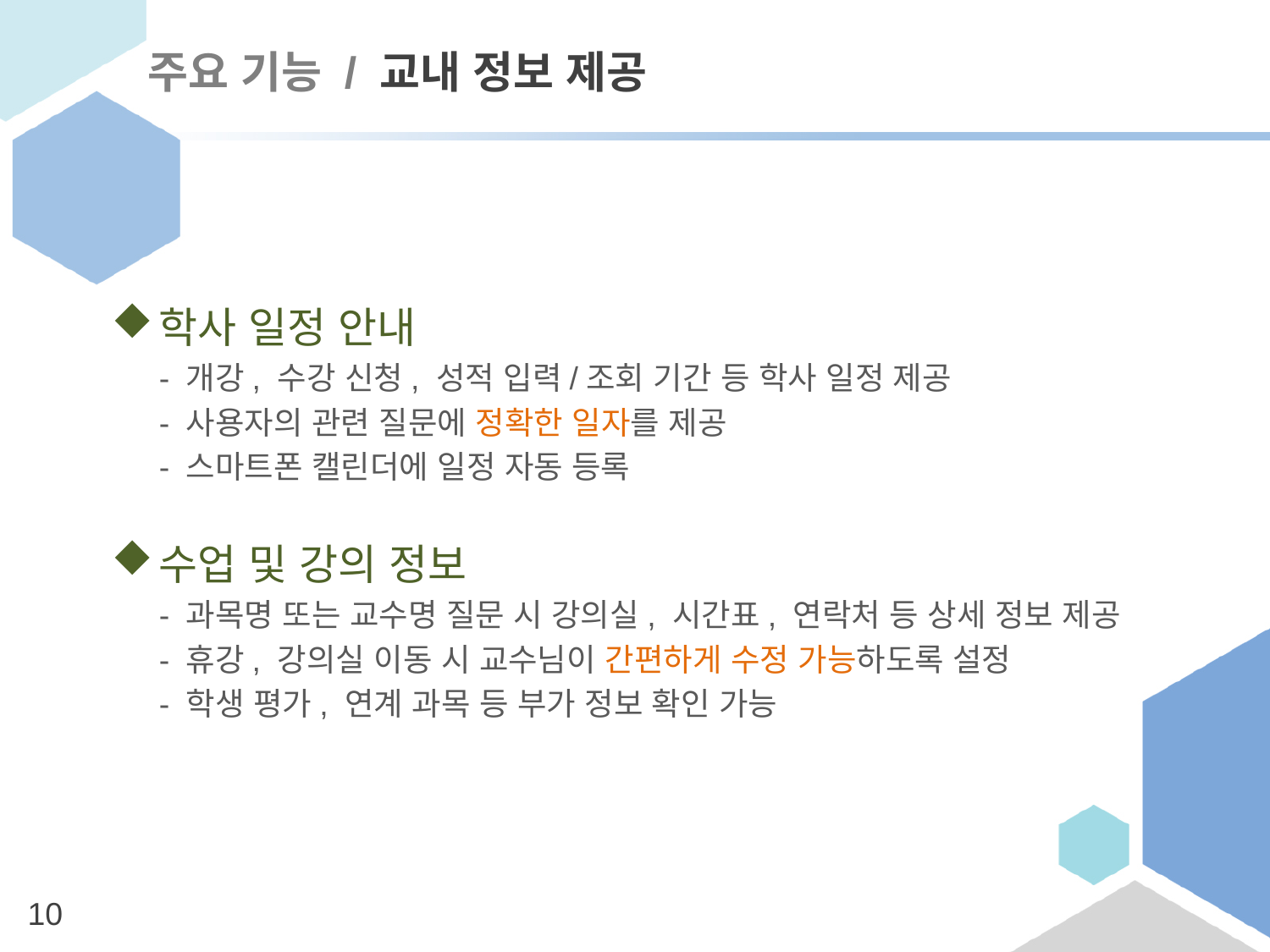

# 주요 기능 / 교내 정보 제공

학사 일정 안내
	- 개강, 수강 신청, 성적 입력/조회 기간 등 학사 일정 제공
	- 사용자의 관련 질문에 정확한 일자를 제공
	- 스마트폰 캘린더에 일정 자동 등록

수업 및 강의 정보
	- 과목명 또는 교수명 질문 시 강의실, 시간표, 연락처 등 상세 정보 제공
	- 휴강, 강의실 이동 시 교수님이 간편하게 수정 가능하도록 설정
	- 학생 평가, 연계 과목 등 부가 정보 확인 가능
10